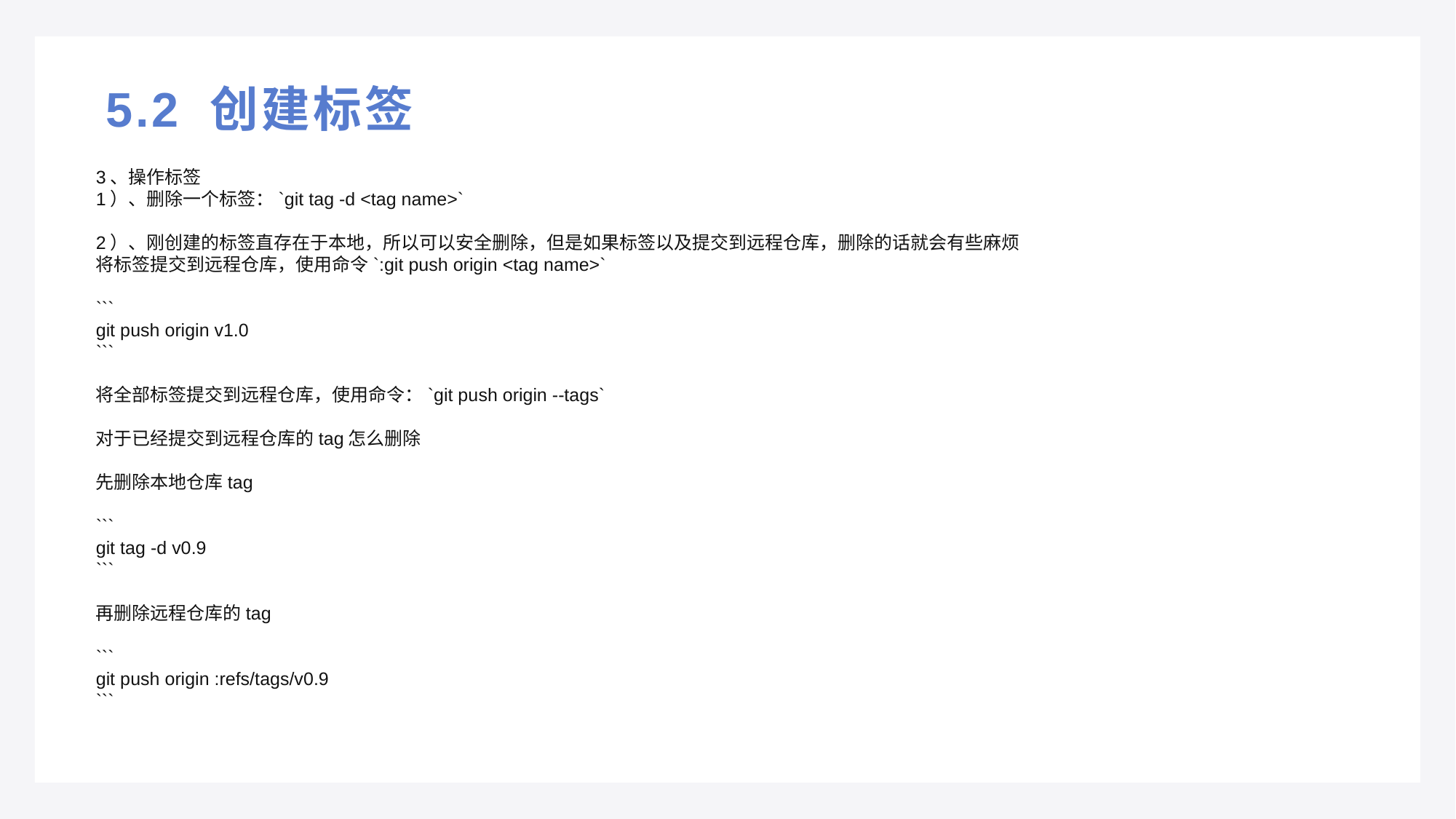

# 5.2 创建标签
3、操作标签
1）、删除一个标签：`git tag -d <tag name>`

2）、刚创建的标签直存在于本地，所以可以安全删除，但是如果标签以及提交到远程仓库，删除的话就会有些麻烦
将标签提交到远程仓库，使用命令`:git push origin <tag name>`

```
git push origin v1.0
```

将全部标签提交到远程仓库，使用命令：`git push origin --tags`

对于已经提交到远程仓库的tag怎么删除

先删除本地仓库tag

```
git tag -d v0.9
```

再删除远程仓库的tag

```
git push origin :refs/tags/v0.9
```